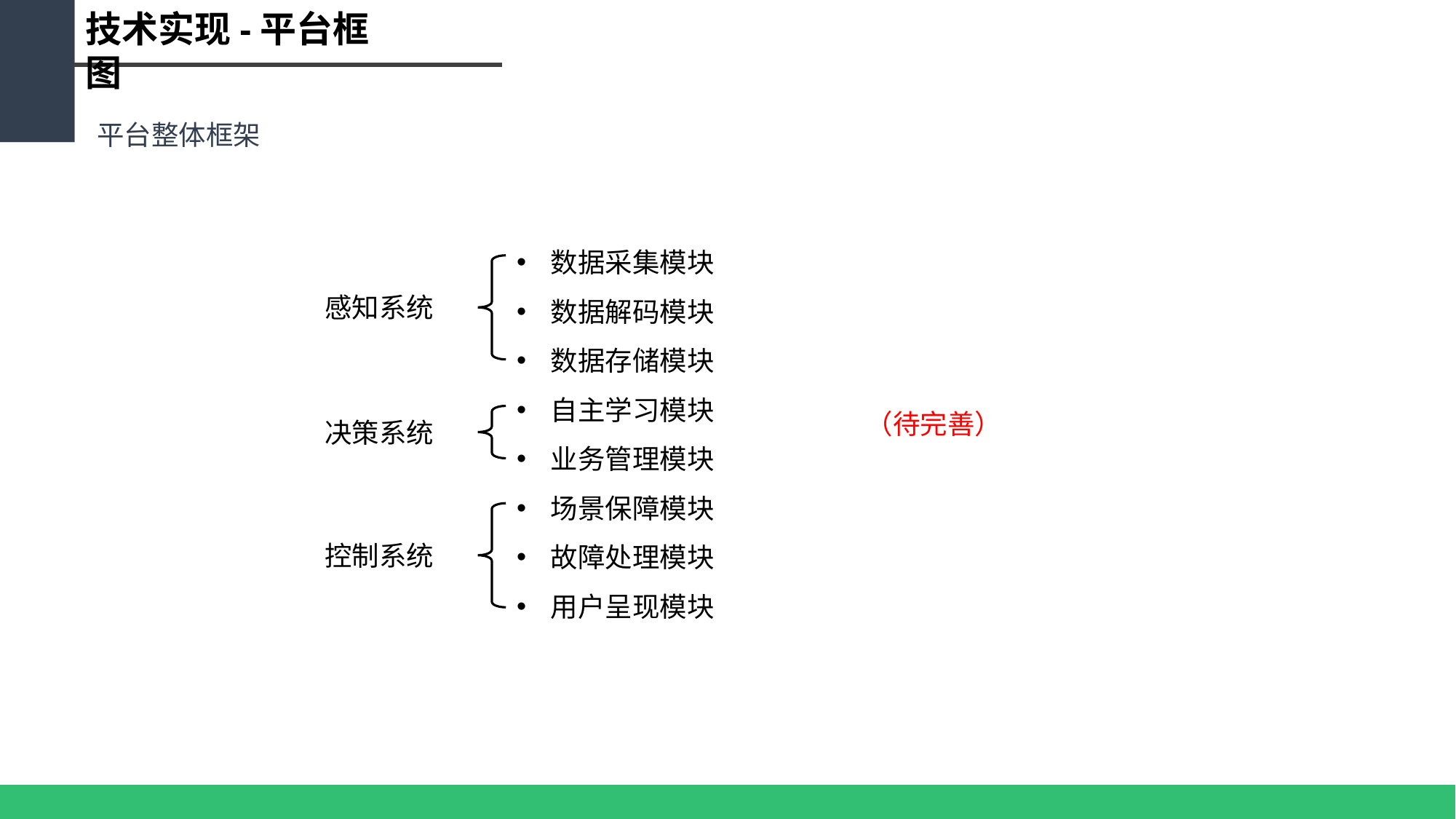

技术实现-平台框图
平台整体框架
数据采集模块
数据解码模块
数据存储模块
自主学习模块
业务管理模块
场景保障模块
故障处理模块
用户呈现模块

感知系统
（待完善）

决策系统

控制系统